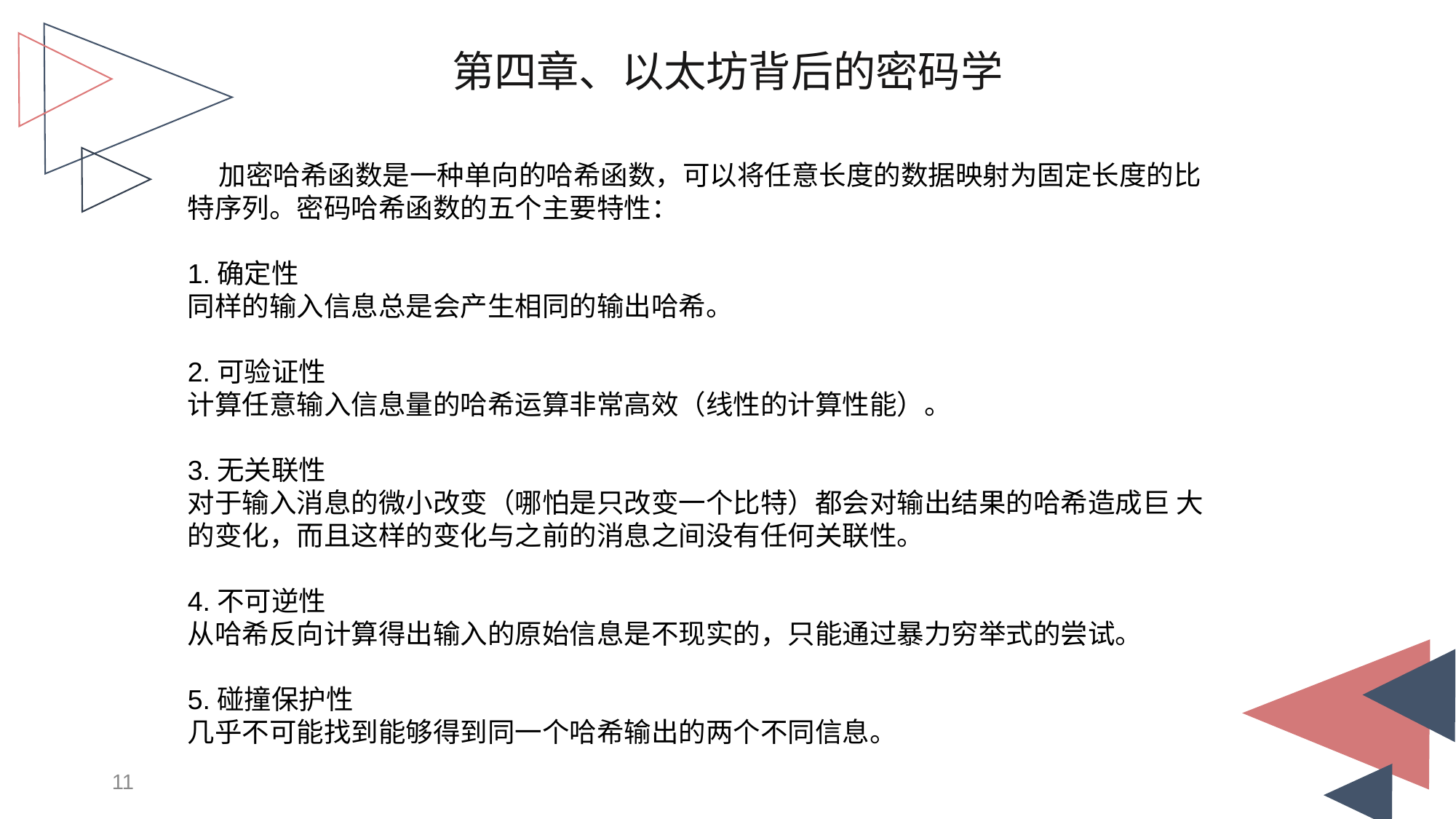

第四章、以太坊背后的密码学
    加密哈希函数是一种单向的哈希函数，可以将任意长度的数据映射为固定长度的比特序列。密码哈希函数的五个主要特性：

1.确定性
同样的输入信息总是会产生相同的输出哈希。

2.可验证性
计算任意输入信息量的哈希运算非常高效（线性的计算性能）。

3.无关联性
对于输入消息的微小改变（哪怕是只改变一个比特）都会对输出结果的哈希造成巨 大的变化，而且这样的变化与之前的消息之间没有任何关联性。

4.不可逆性
从哈希反向计算得出输入的原始信息是不现实的，只能通过暴力穷举式的尝试。

5.碰撞保护性
几乎不可能找到能够得到同一个哈希输出的两个不同信息。

语音转换
11